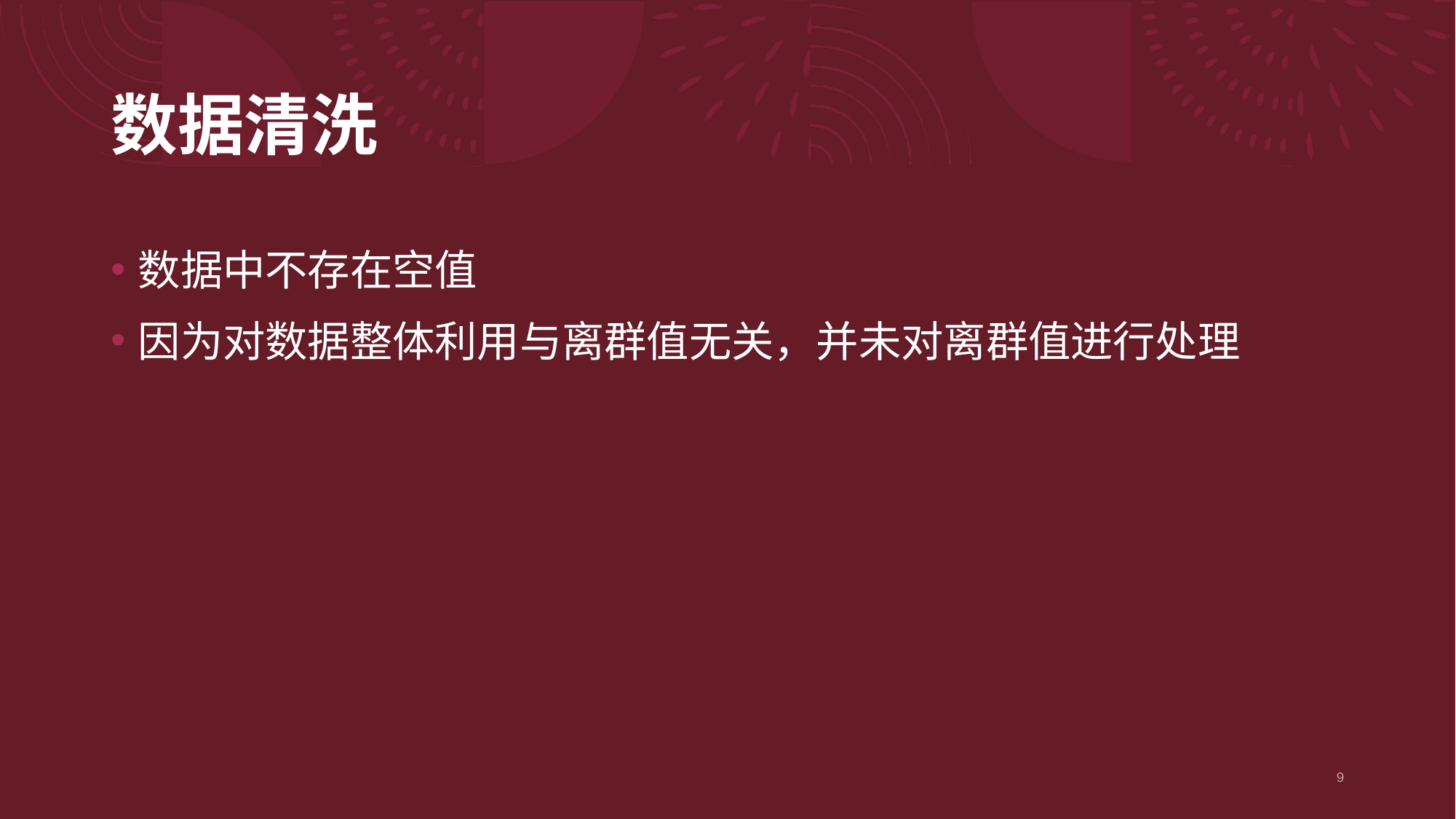

# 数据清洗
数据中不存在空值
因为对数据整体利用与离群值无关，并未对离群值进行处理
9